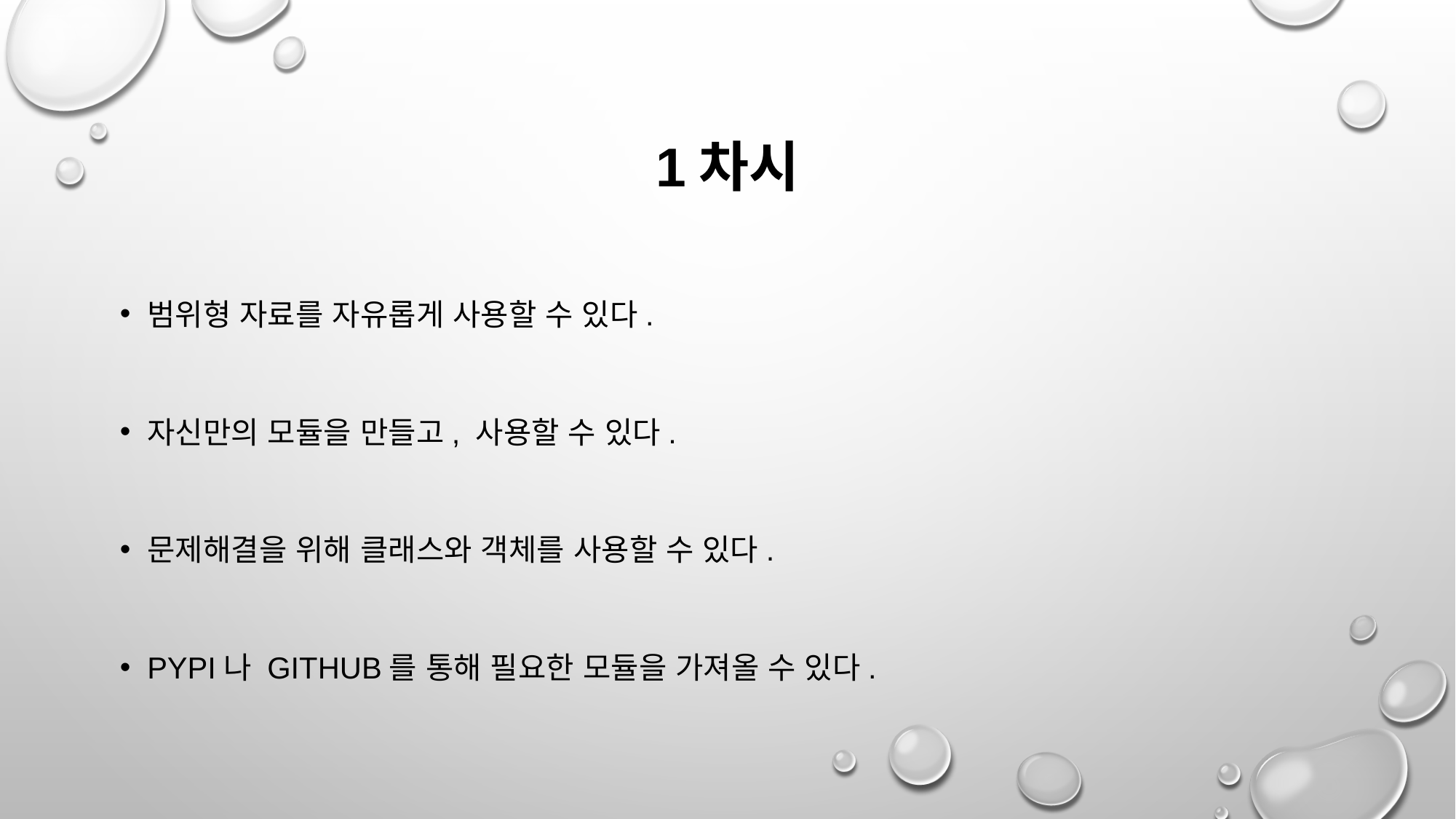

# 1차시
범위형 자료를 자유롭게 사용할 수 있다.

자신만의 모듈을 만들고, 사용할 수 있다.

문제해결을 위해 클래스와 객체를 사용할 수 있다.

Pypi나 github를 통해 필요한 모듈을 가져올 수 있다.